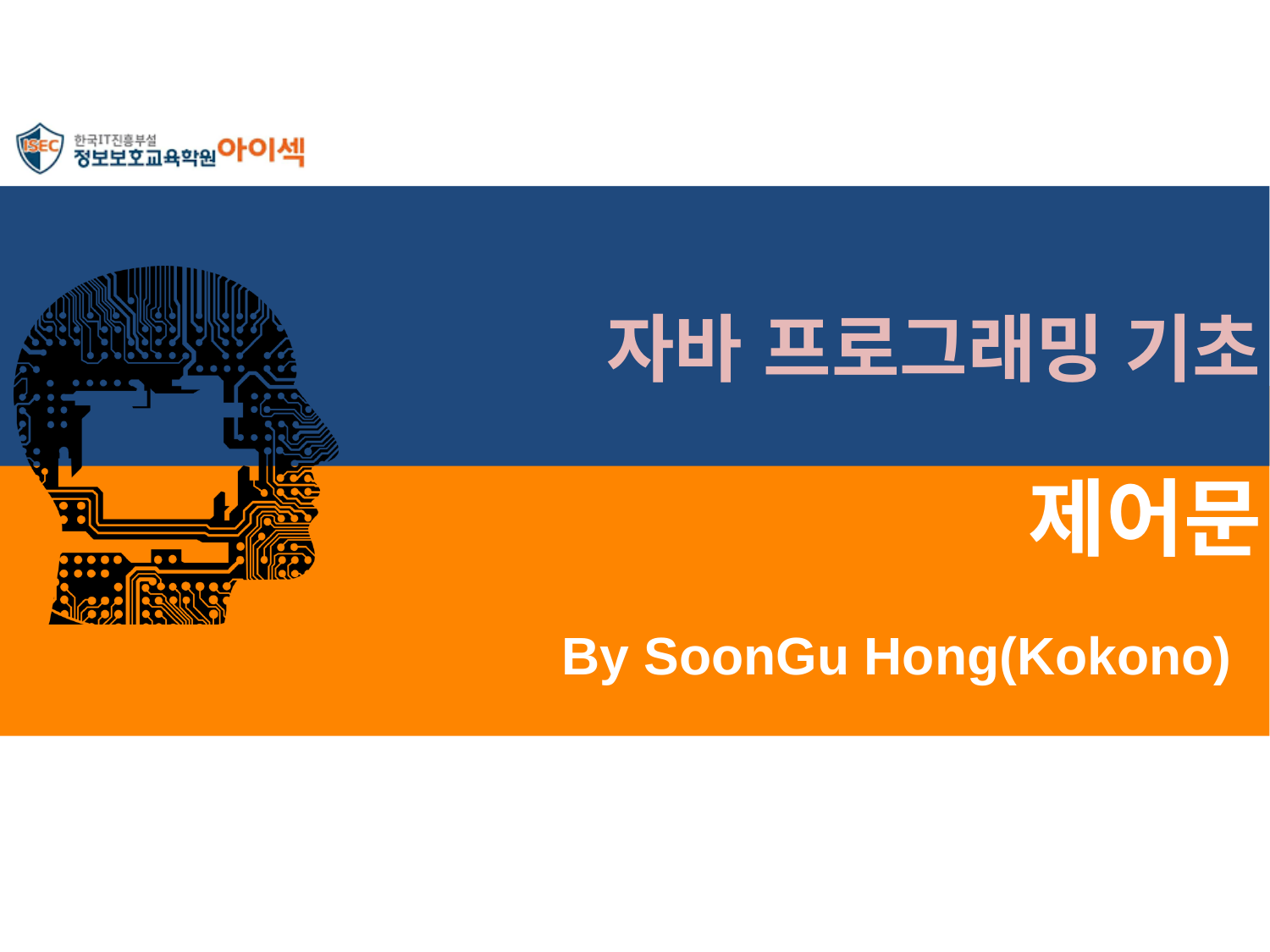

자바 프로그래밍 기초
# 제어문
By SoonGu Hong(Kokono)